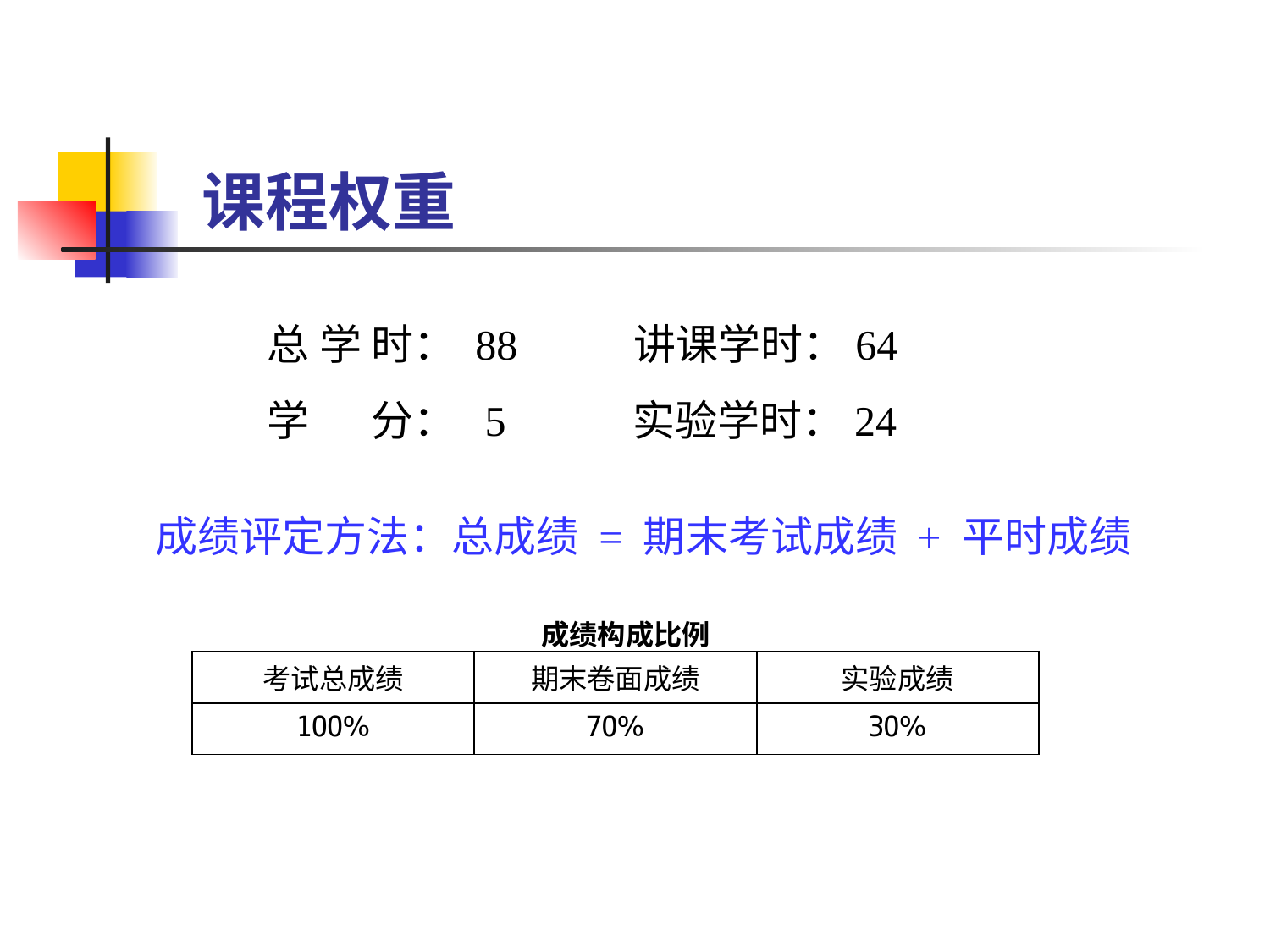

# 课程权重
总 学 时： 88          讲课学时：64
学　  分：  5           实验学时：24
成绩评定方法：总成绩 = 期末考试成绩 + 平时成绩
成绩构成比例
| 考试总成绩 | 期末卷面成绩 | 实验成绩 |
| --- | --- | --- |
| 100% | 70% | 30% |